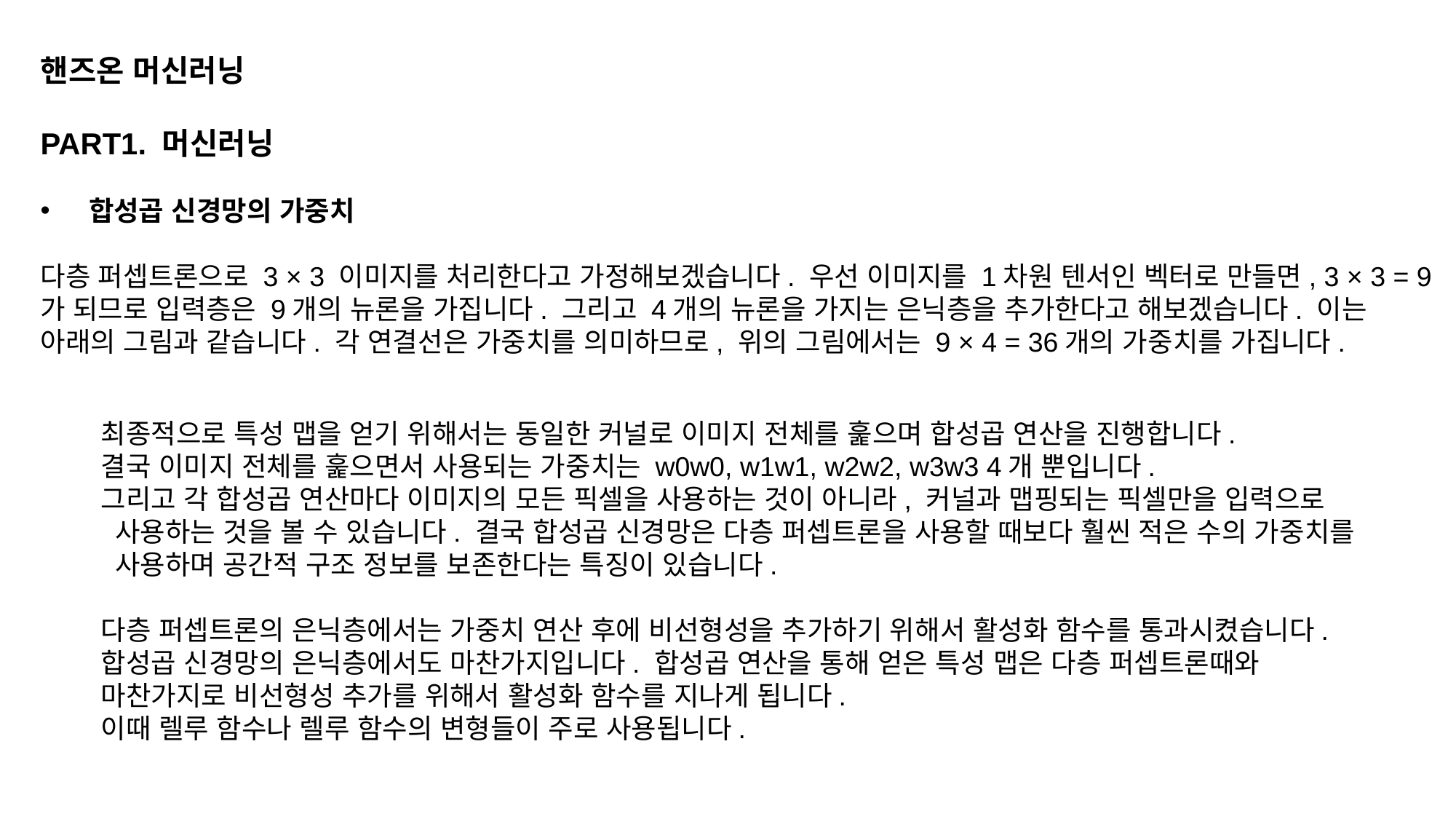

핸즈온 머신러닝

PART1. 머신러닝

 합성곱 신경망의 가중치

다층 퍼셉트론으로 3 × 3 이미지를 처리한다고 가정해보겠습니다. 우선 이미지를 1차원 텐서인 벡터로 만들면, 3 × 3 = 9가 되므로 입력층은 9개의 뉴론을 가집니다. 그리고 4개의 뉴론을 가지는 은닉층을 추가한다고 해보겠습니다. 이는 아래의 그림과 같습니다. 각 연결선은 가중치를 의미하므로, 위의 그림에서는 9 × 4 = 36개의 가중치를 가집니다.

최종적으로 특성 맵을 얻기 위해서는 동일한 커널로 이미지 전체를 훑으며 합성곱 연산을 진행합니다.
결국 이미지 전체를 훑으면서 사용되는 가중치는 w0w0, w1w1, w2w2, w3w3 4개 뿐입니다.
그리고 각 합성곱 연산마다 이미지의 모든 픽셀을 사용하는 것이 아니라, 커널과 맵핑되는 픽셀만을 입력으로
 사용하는 것을 볼 수 있습니다. 결국 합성곱 신경망은 다층 퍼셉트론을 사용할 때보다 훨씬 적은 수의 가중치를
 사용하며 공간적 구조 정보를 보존한다는 특징이 있습니다.

다층 퍼셉트론의 은닉층에서는 가중치 연산 후에 비선형성을 추가하기 위해서 활성화 함수를 통과시켰습니다.
합성곱 신경망의 은닉층에서도 마찬가지입니다. 합성곱 연산을 통해 얻은 특성 맵은 다층 퍼셉트론때와
마찬가지로 비선형성 추가를 위해서 활성화 함수를 지나게 됩니다.
이때 렐루 함수나 렐루 함수의 변형들이 주로 사용됩니다.